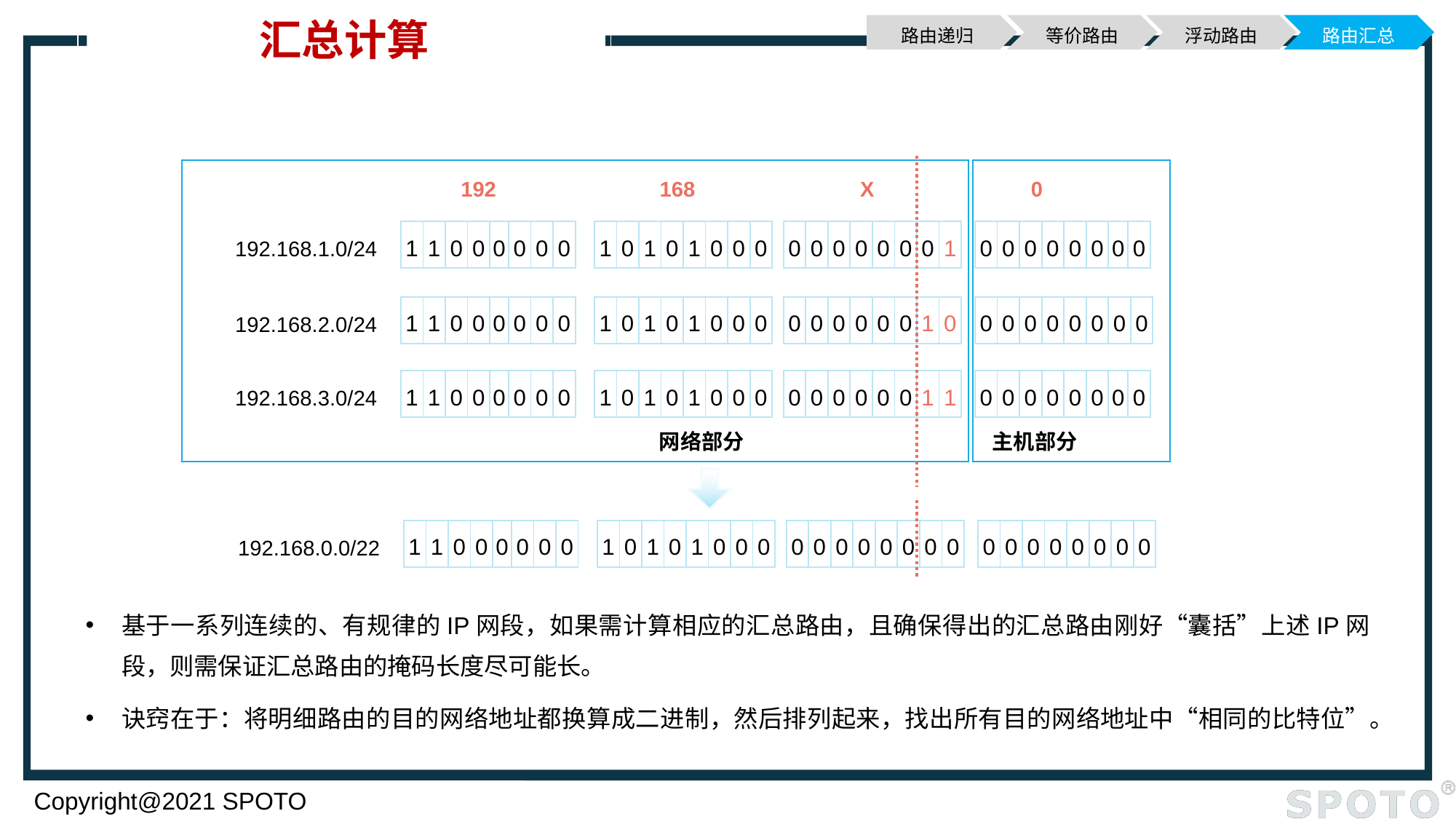

# 汇总计算
路由递归
等价路由
浮动路由
路由汇总

192
168
X
0
| 1 | 1 | 0 | 0 | 0 | 0 | 0 | 0 |
| --- | --- | --- | --- | --- | --- | --- | --- |
| 1 | 0 | 1 | 0 | 1 | 0 | 0 | 0 |
| --- | --- | --- | --- | --- | --- | --- | --- |
| 0 | 0 | 0 | 0 | 0 | 0 | 0 | 1 |
| --- | --- | --- | --- | --- | --- | --- | --- |
| 0 | 0 | 0 | 0 | 0 | 0 | 0 | 0 |
| --- | --- | --- | --- | --- | --- | --- | --- |
192.168.1.0/24
| 1 | 1 | 0 | 0 | 0 | 0 | 0 | 0 |
| --- | --- | --- | --- | --- | --- | --- | --- |
| 1 | 0 | 1 | 0 | 1 | 0 | 0 | 0 |
| --- | --- | --- | --- | --- | --- | --- | --- |
| 0 | 0 | 0 | 0 | 0 | 0 | 1 | 0 |
| --- | --- | --- | --- | --- | --- | --- | --- |
| 0 | 0 | 0 | 0 | 0 | 0 | 0 | 0 |
| --- | --- | --- | --- | --- | --- | --- | --- |
192.168.2.0/24
| 1 | 1 | 0 | 0 | 0 | 0 | 0 | 0 |
| --- | --- | --- | --- | --- | --- | --- | --- |
| 1 | 0 | 1 | 0 | 1 | 0 | 0 | 0 |
| --- | --- | --- | --- | --- | --- | --- | --- |
| 0 | 0 | 0 | 0 | 0 | 0 | 1 | 1 |
| --- | --- | --- | --- | --- | --- | --- | --- |
| 0 | 0 | 0 | 0 | 0 | 0 | 0 | 0 |
| --- | --- | --- | --- | --- | --- | --- | --- |
192.168.3.0/24
网络部分
主机部分

| 1 | 1 | 0 | 0 | 0 | 0 | 0 | 0 |
| --- | --- | --- | --- | --- | --- | --- | --- |
| 1 | 0 | 1 | 0 | 1 | 0 | 0 | 0 |
| --- | --- | --- | --- | --- | --- | --- | --- |
| 0 | 0 | 0 | 0 | 0 | 0 | 0 | 0 |
| --- | --- | --- | --- | --- | --- | --- | --- |
| 0 | 0 | 0 | 0 | 0 | 0 | 0 | 0 |
| --- | --- | --- | --- | --- | --- | --- | --- |
192.168.0.0/22
基于一系列连续的、有规律的IP网段，如果需计算相应的汇总路由，且确保得出的汇总路由刚好“囊括”上述IP网段，则需保证汇总路由的掩码长度尽可能长。
诀窍在于：将明细路由的目的网络地址都换算成二进制，然后排列起来，找出所有目的网络地址中“相同的比特位”。